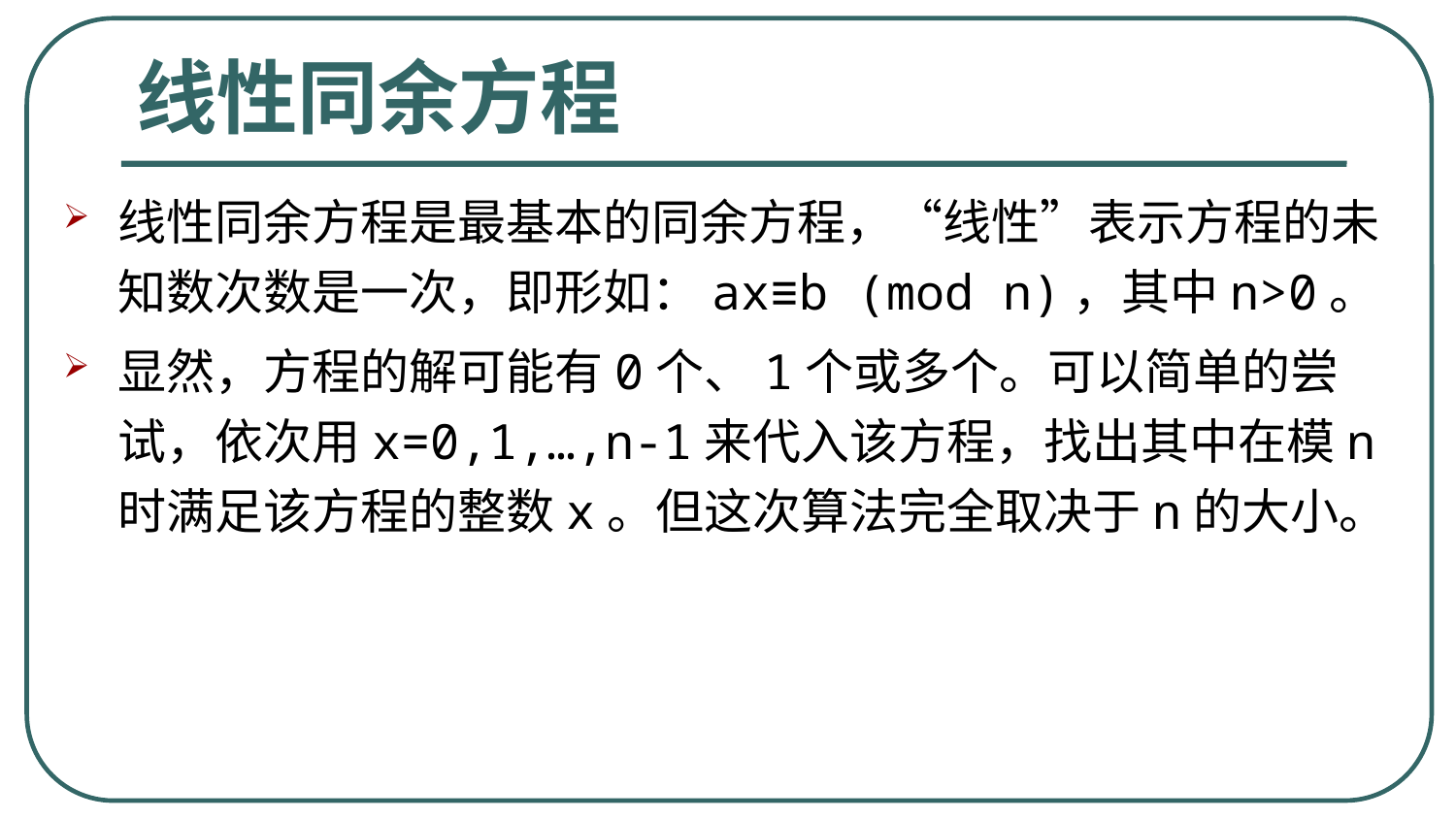

# 线性同余方程
线性同余方程是最基本的同余方程，“线性”表示方程的未知数次数是一次，即形如：ax≡b (mod n)，其中n>0。
显然，方程的解可能有0个、1个或多个。可以简单的尝试，依次用x=0,1,…,n-1来代入该方程，找出其中在模n时满足该方程的整数x。但这次算法完全取决于n的大小。